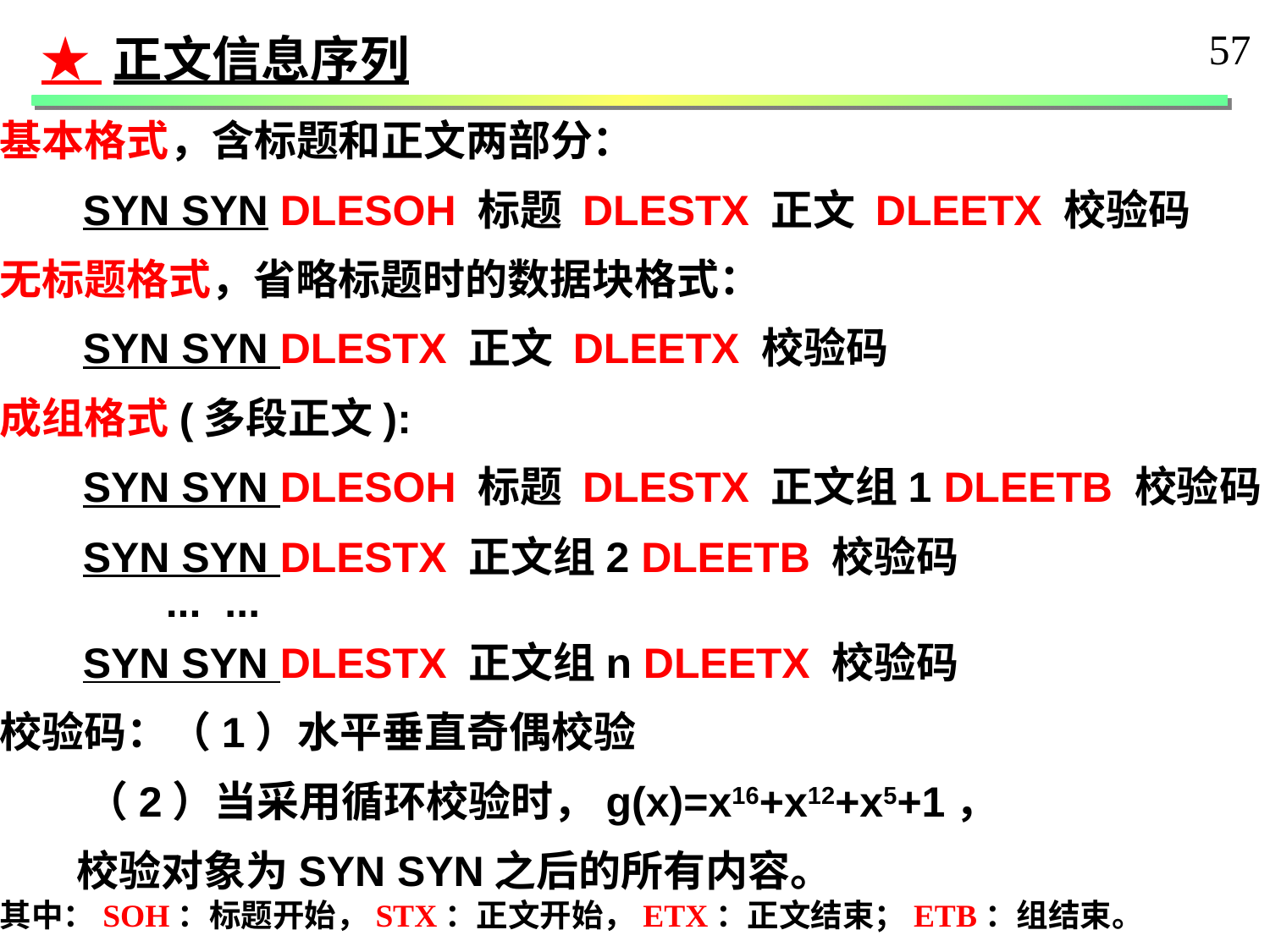

★ 正文信息序列
57

基本格式，含标题和正文两部分：
       SYN SYN DLESOH 标题 DLESTX 正文 DLEETX 校验码
无标题格式，省略标题时的数据块格式：
       SYN SYN DLESTX 正文 DLEETX 校验码
成组格式(多段正文):
       SYN SYN DLESOH 标题 DLESTX 正文组1 DLEETB 校验码
       SYN SYN DLESTX 正文组2 DLEETB 校验码
              ...  ...
       SYN SYN DLESTX 正文组n DLEETX 校验码
校验码：（1）水平垂直奇偶校验
        （2）当采用循环校验时，g(x)=x16+x12+x5+1，
       校验对象为SYN SYN之后的所有内容。
其中：SOH：标题开始，STX：正文开始，ETX：正文结束；ETB：组结束。